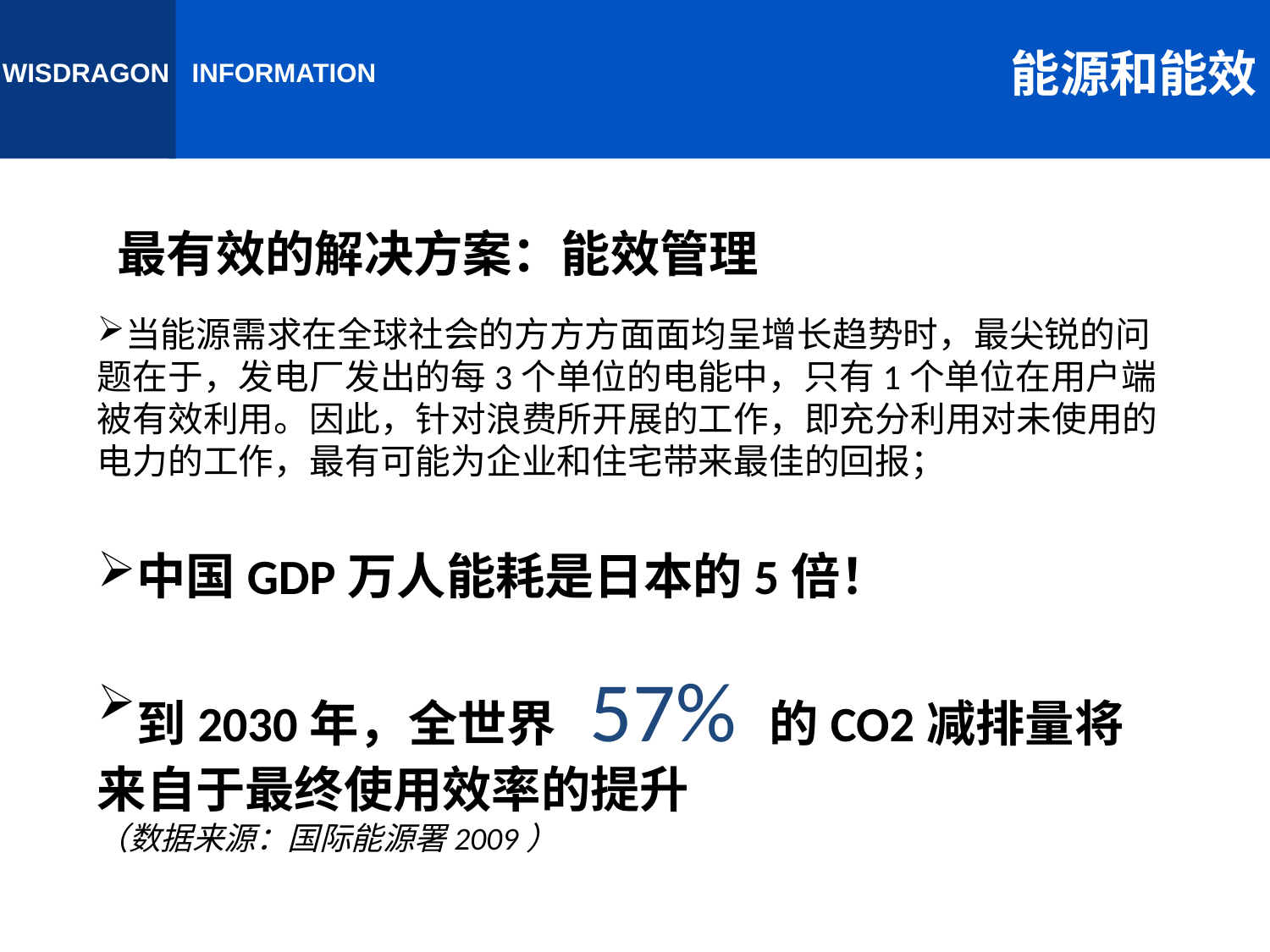

能源和能效
最有效的解决方案：能效管理
当能源需求在全球社会的方方方面面均呈增长趋势时，最尖锐的问题在于，发电厂发出的每3个单位的电能中，只有1个单位在用户端被有效利用。因此，针对浪费所开展的工作，即充分利用对未使用的电力的工作，最有可能为企业和住宅带来最佳的回报；

中国GDP万人能耗是日本的5倍！

到2030年，全世界  57% 的CO2减排量将来自于最终使用效率的提升
（数据来源：国际能源署2009）